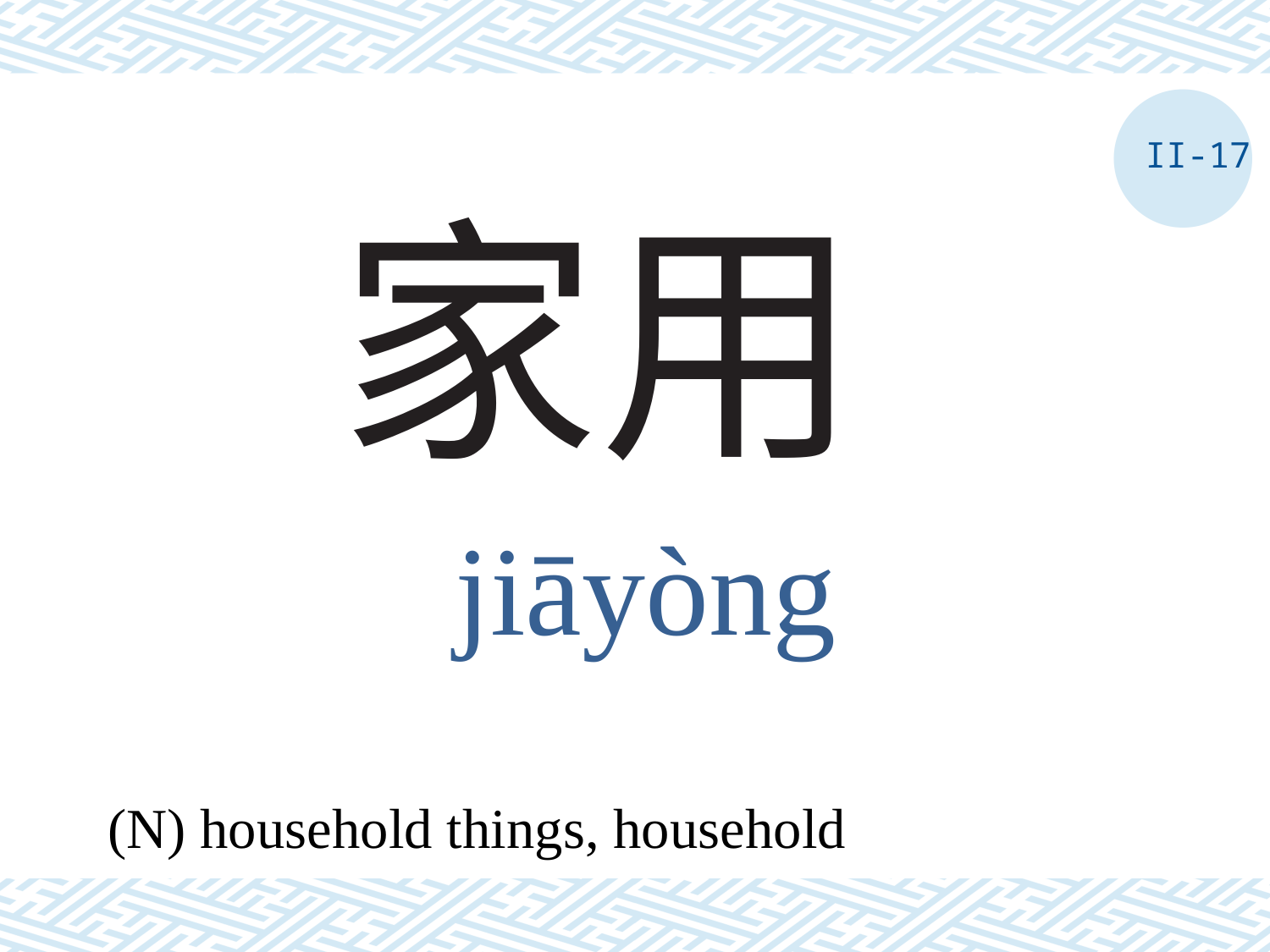

II-17

# 家用
jiāyòng
(N) household things, household